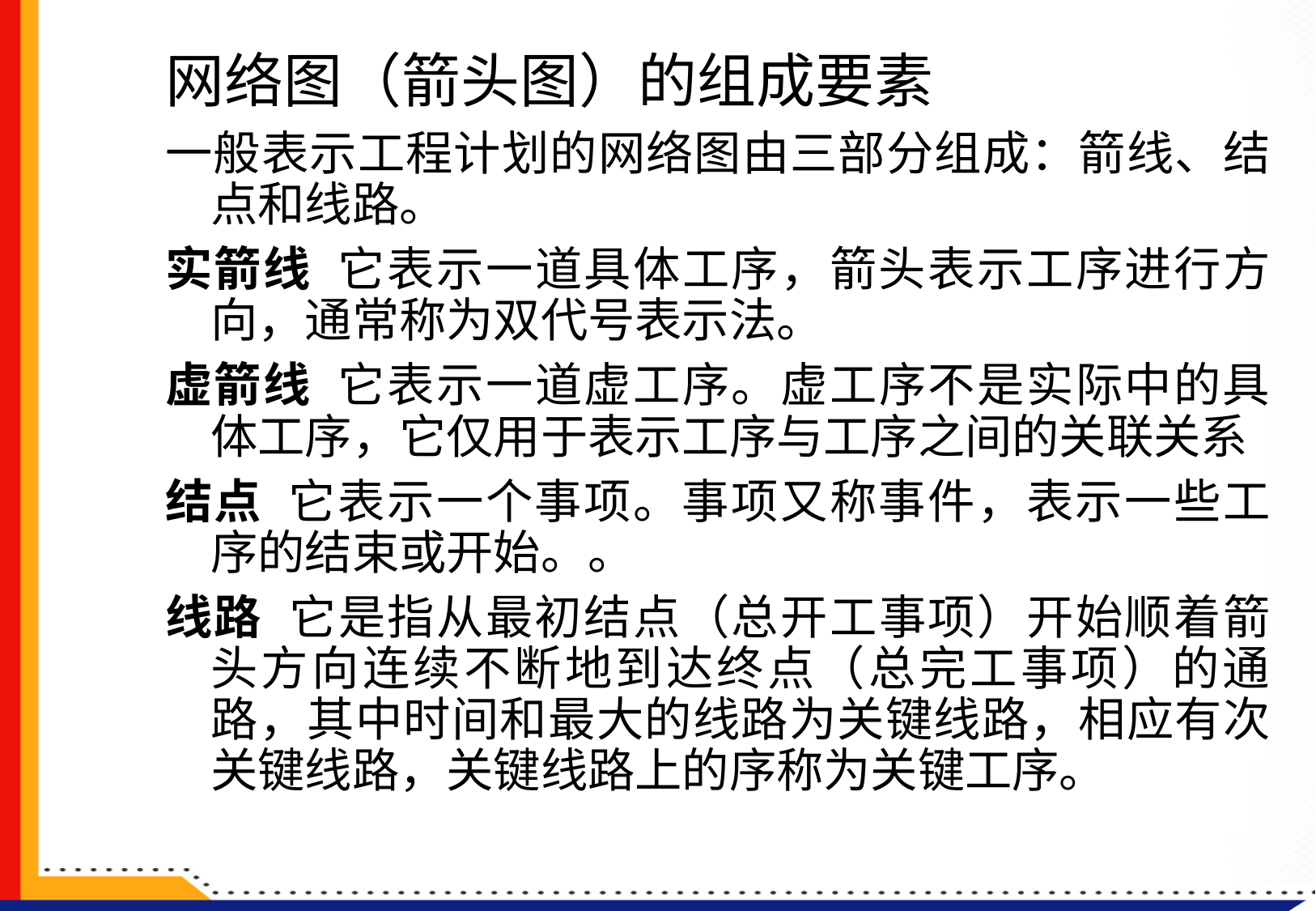

网络图（箭头图）的组成要素
一般表示工程计划的网络图由三部分组成：箭线、结点和线路。
实箭线  它表示一道具体工序，箭头表示工序进行方向，通常称为双代号表示法。
虚箭线  它表示一道虚工序。虚工序不是实际中的具体工序，它仅用于表示工序与工序之间的关联关系
结点  它表示一个事项。事项又称事件，表示一些工序的结束或开始。。
线路  它是指从最初结点（总开工事项）开始顺着箭头方向连续不断地到达终点（总完工事项）的通路，其中时间和最大的线路为关键线路，相应有次关键线路，关键线路上的序称为关键工序。

#